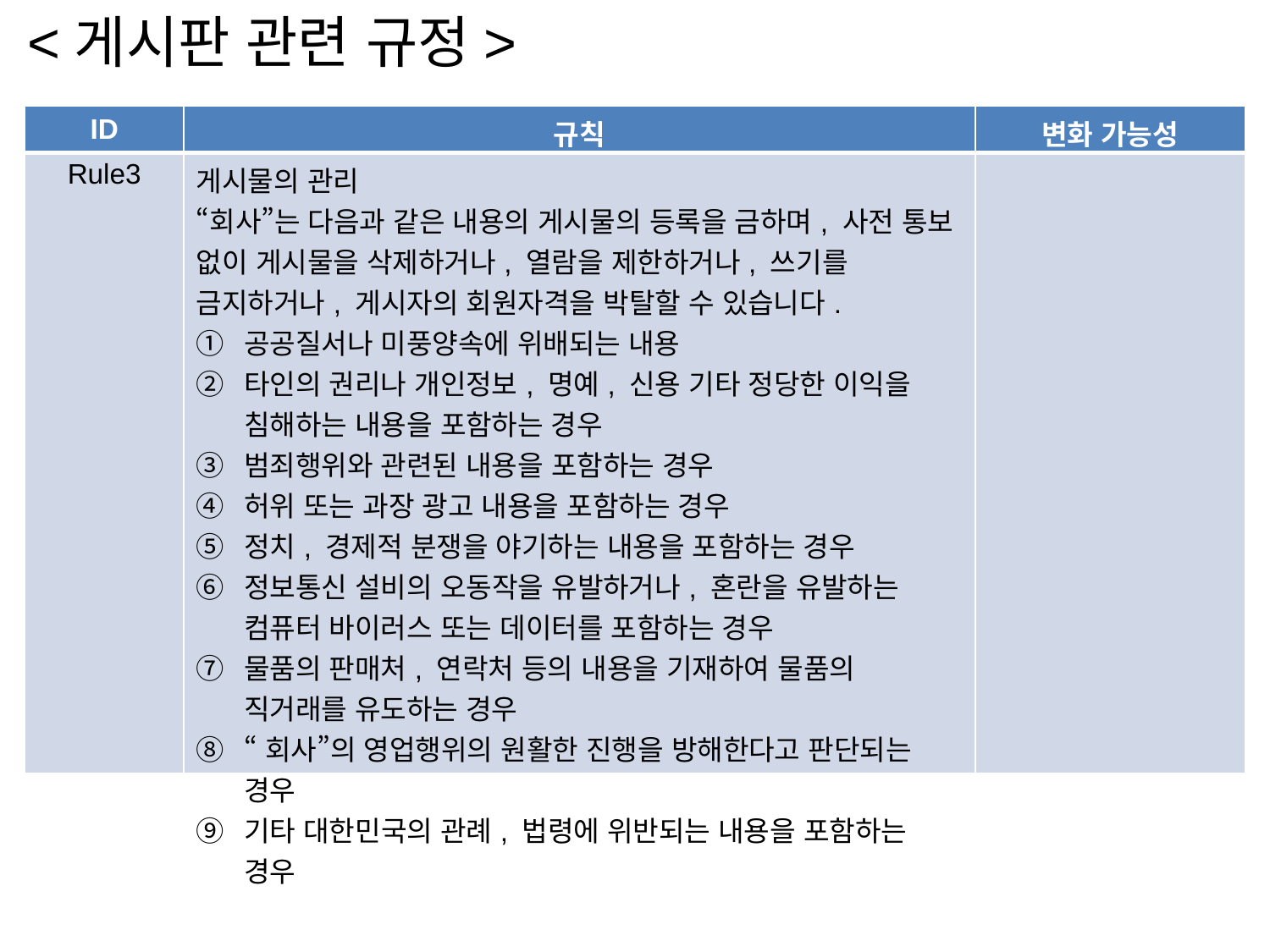

<게시판 관련 규정>
| ID | 규칙 | 변화 가능성 |
| --- | --- | --- |
| Rule3 | 게시물의 관리 “회사”는 다음과 같은 내용의 게시물의 등록을 금하며, 사전 통보 없이 게시물을 삭제하거나, 열람을 제한하거나, 쓰기를 금지하거나, 게시자의 회원자격을 박탈할 수 있습니다. 공공질서나 미풍양속에 위배되는 내용 타인의 권리나 개인정보, 명예, 신용 기타 정당한 이익을 침해하는 내용을 포함하는 경우 범죄행위와 관련된 내용을 포함하는 경우 허위 또는 과장 광고 내용을 포함하는 경우 정치, 경제적 분쟁을 야기하는 내용을 포함하는 경우 정보통신 설비의 오동작을 유발하거나, 혼란을 유발하는 컴퓨터 바이러스 또는 데이터를 포함하는 경우 물품의 판매처, 연락처 등의 내용을 기재하여 물품의 직거래를 유도하는 경우 “회사”의 영업행위의 원활한 진행을 방해한다고 판단되는 경우 기타 대한민국의 관례, 법령에 위반되는 내용을 포함하는 경우 |  |